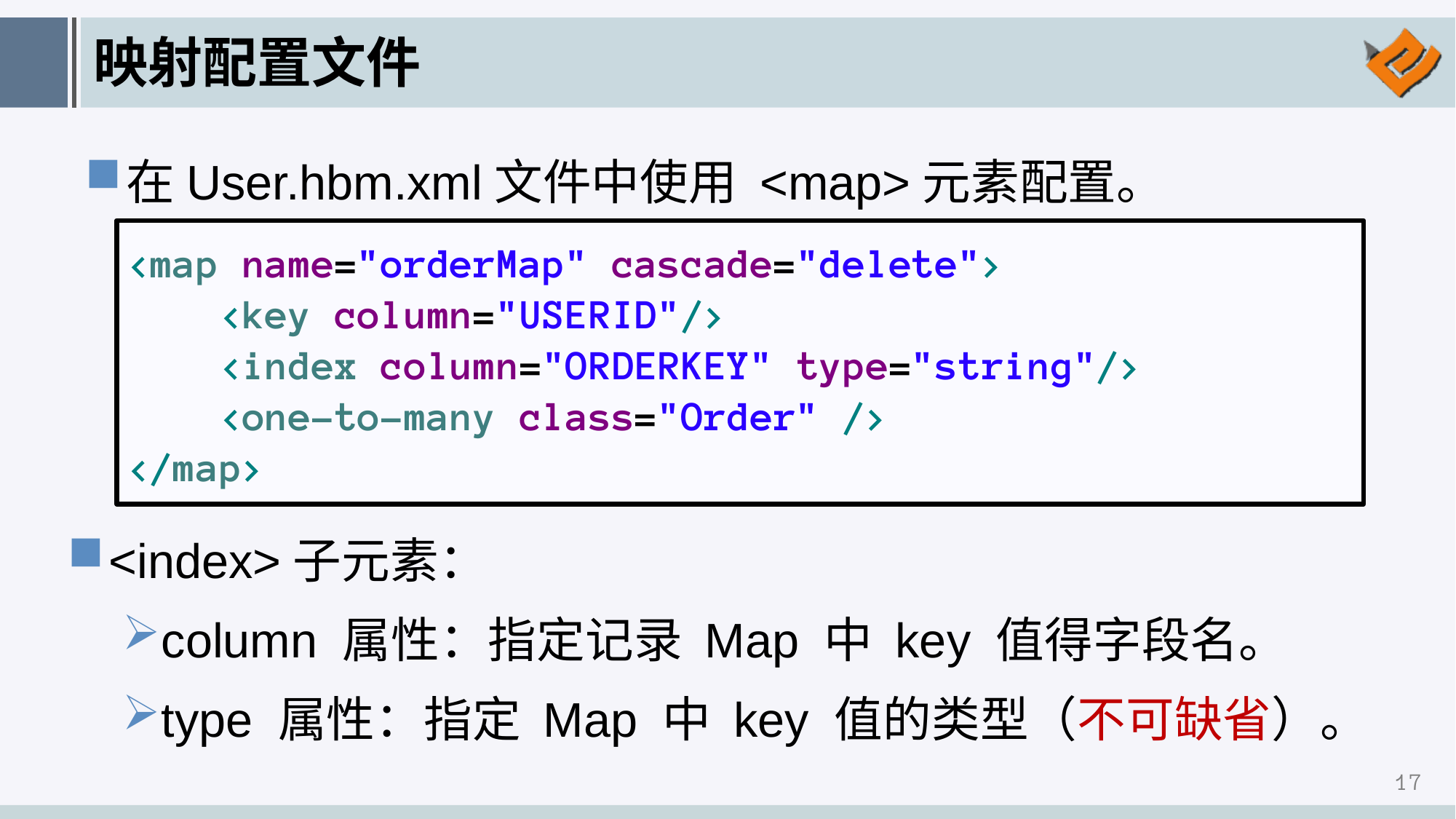

# 映射配置文件
在User.hbm.xml文件中使用 <map>元素配置。
<map name="orderMap" cascade="delete">
    <key column="USERID"/>
    <index column="ORDERKEY" type="string"/>
    <one-to-many class="Order" />
</map>
<index>子元素：
column 属性：指定记录 Map 中 key 值得字段名。
type 属性：指定 Map 中 key 值的类型（不可缺省）。